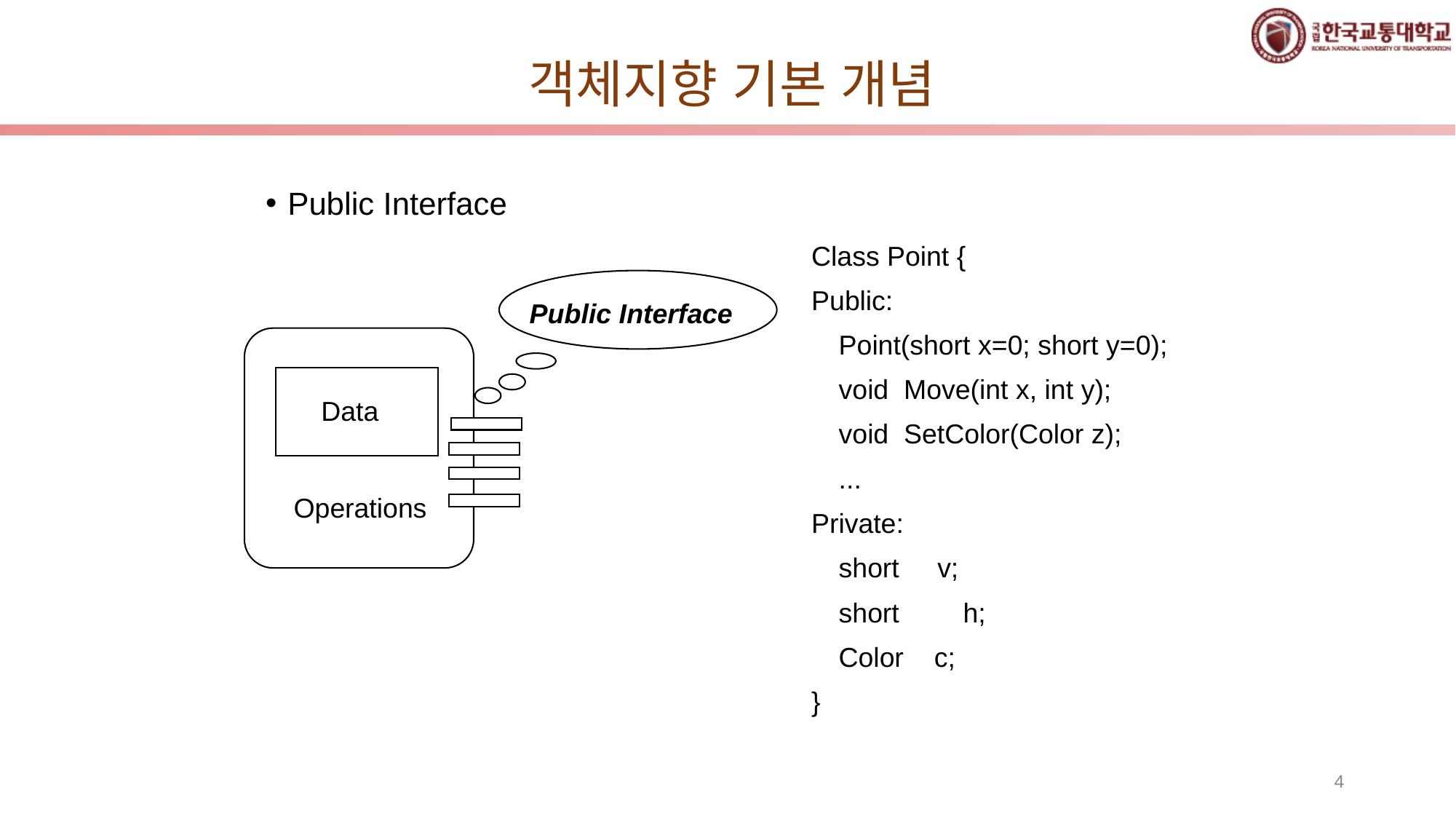

# 객체지향 기본 개념
Public Interface
Class Point {
Public:
	Point(short x=0; short y=0);
	void  Move(int x, int y);
	void  SetColor(Color z);
	...
Private:
	short     v;
	short 	  h;
	Color    c;
}

Public Interface

Data

Operations

4